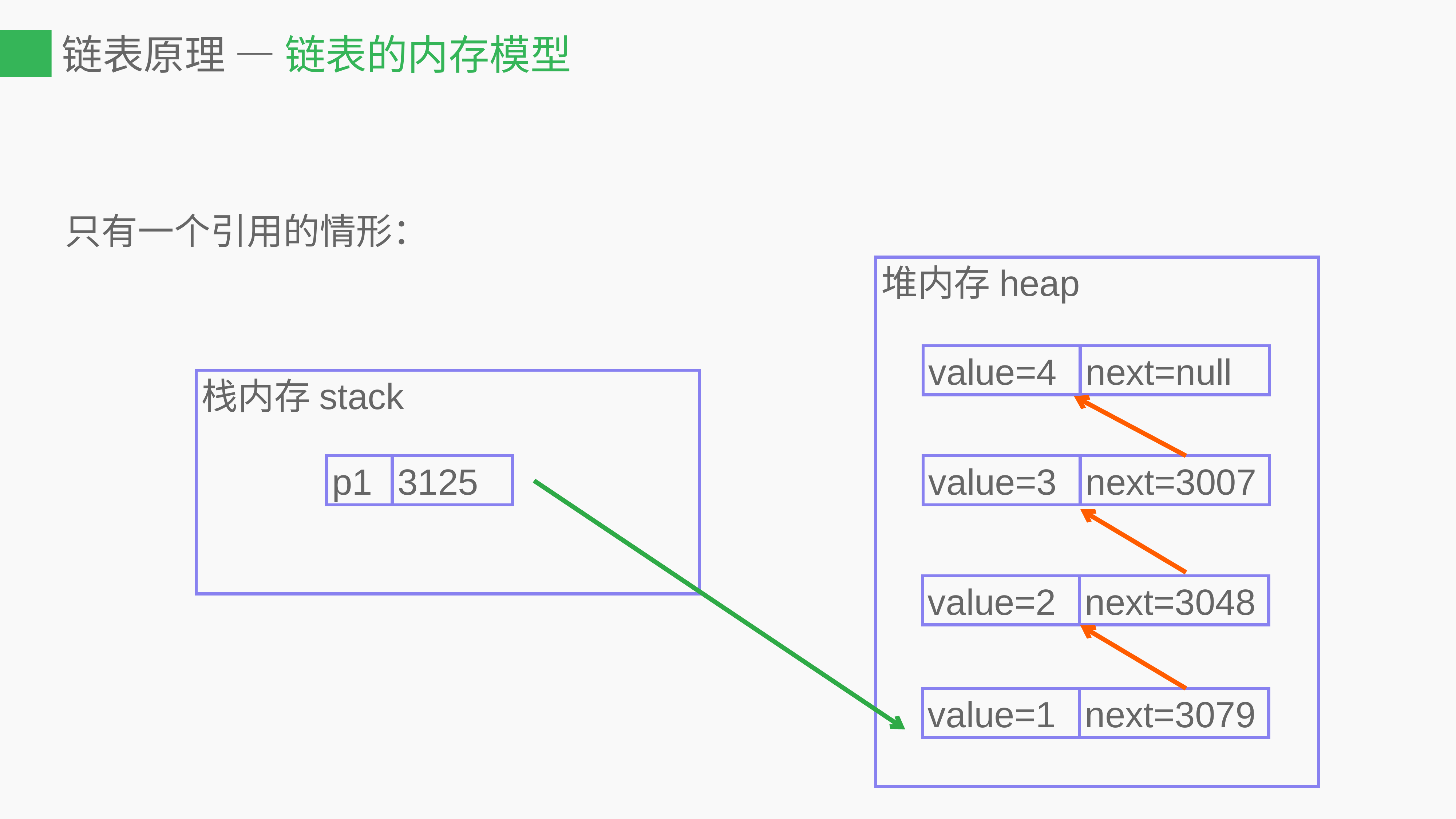

# 链表原理 — 链表的内存模型
只有一个引用的情形：

堆内存heap

value=4
next=null
栈内存stack

p1
3125
value=3
next=3007
value=2
next=3048
value=1
next=3079